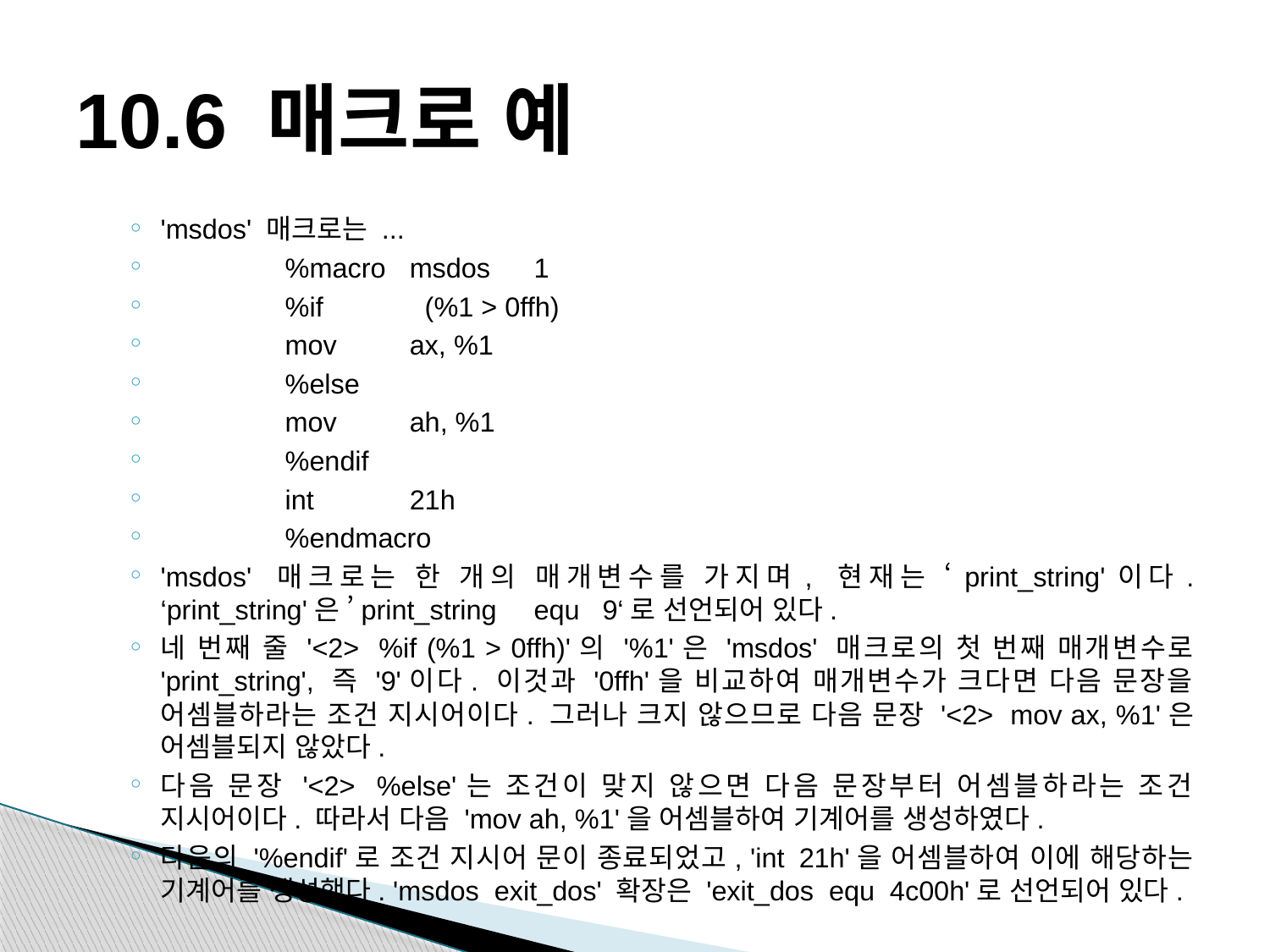

# 10.6 매크로 예
'msdos' 매크로는 ...
	%macro	msdos	1
	%if	  (%1 > 0ffh)
		mov	ax, %1
	%else
		mov	ah, %1
	%endif
		int	21h
	%endmacro
'msdos' 매크로는 한 개의 매개변수를 가지며, 현재는 ‘print_string'이다. ‘print_string'은 ’print_string	equ   9‘로 선언되어 있다.
네 번째 줄 '<2>  %if (%1 > 0ffh)'의 '%1'은 'msdos' 매크로의 첫 번째 매개변수로 'print_string', 즉 '9'이다. 이것과 '0ffh'을 비교하여 매개변수가 크다면 다음 문장을 어셈블하라는 조건 지시어이다. 그러나 크지 않으므로 다음 문장 '<2>  mov ax, %1'은 어셈블되지 않았다.
다음 문장 '<2>  %else'는 조건이 맞지 않으면 다음 문장부터 어셈블하라는 조건 지시어이다. 따라서 다음 'mov ah, %1'을 어셈블하여 기계어를 생성하였다.
다음의 '%endif'로 조건 지시어 문이 종료되었고, 'int	21h'을 어셈블하여 이에 해당하는 기계어를 생성했다. 'msdos  exit_dos' 확장은 'exit_dos  equ  4c00h'로 선언되어 있다.